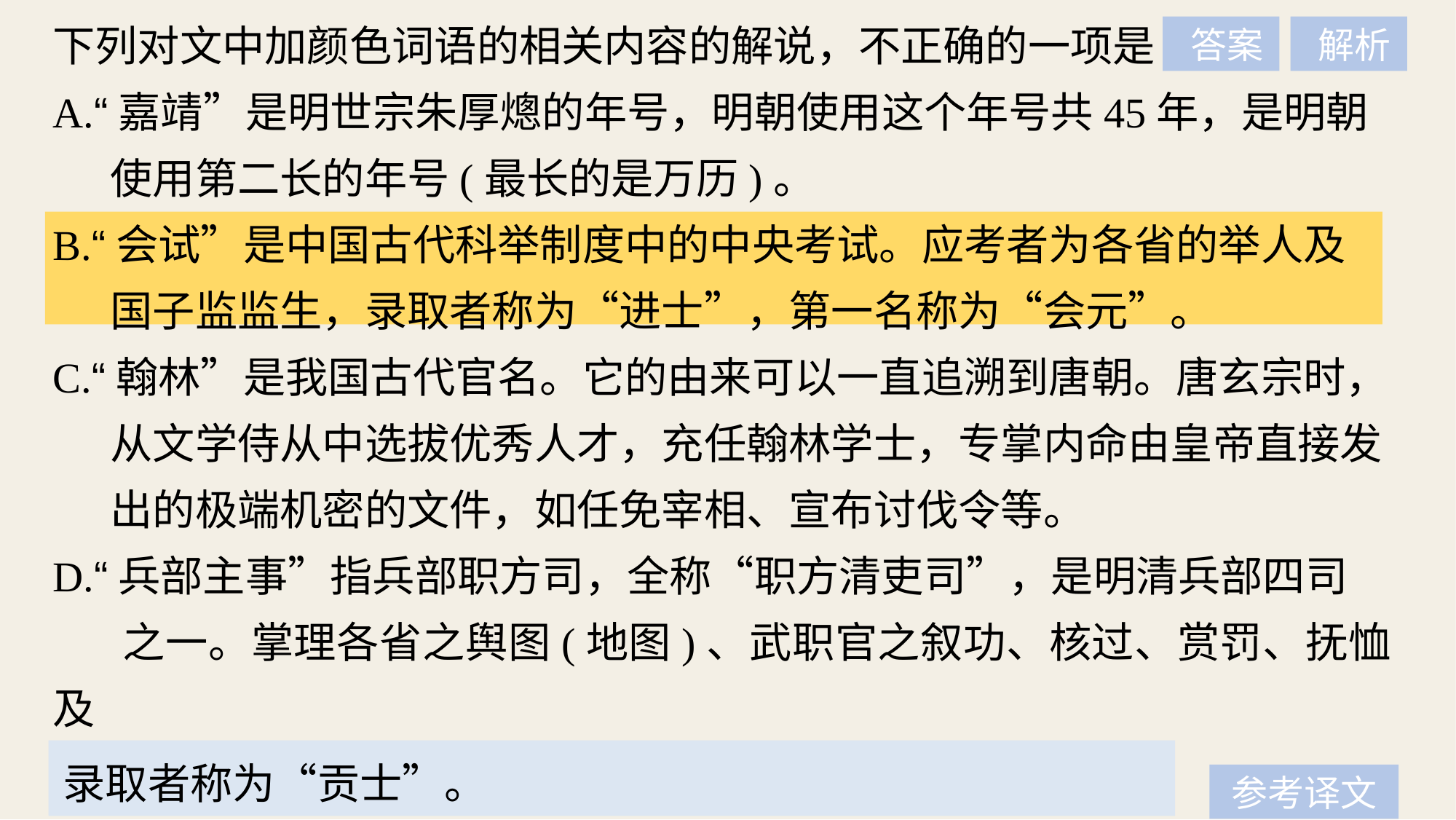

下列对文中加颜色词语的相关内容的解说，不正确的一项是
A.“嘉靖”是明世宗朱厚熜的年号，明朝使用这个年号共45年，是明朝
     使用第二长的年号(最长的是万历)。
B.“会试”是中国古代科举制度中的中央考试。应考者为各省的举人及
     国子监监生，录取者称为“进士”，第一名称为“会元”。
C.“翰林”是我国古代官名。它的由来可以一直追溯到唐朝。唐玄宗时，
     从文学侍从中选拔优秀人才，充任翰林学士，专掌内命由皇帝直接发
     出的极端机密的文件，如任免宰相、宣布讨伐令等。
D.“兵部主事”指兵部职方司，全称“职方清吏司”，是明清兵部四司
      之一。掌理各省之舆图(地图)、武职官之叙功、核过、赏罚、抚恤及
     军旅之检阅、考验等事。至清朝时，兼掌关禁、海禁。
 答案
 解析

录取者称为“贡士”。

参考译文